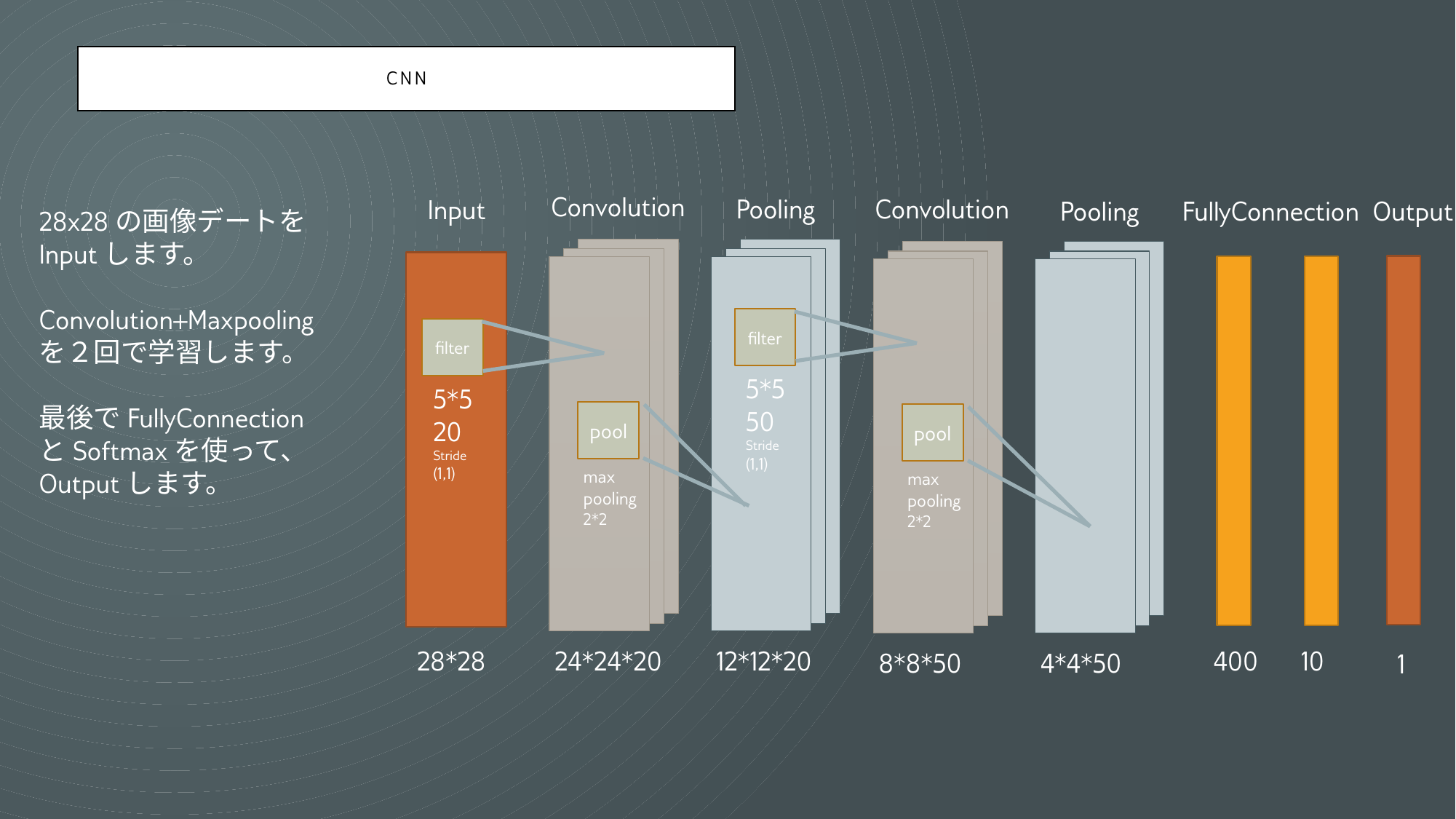

# CNN
Convolution
Pooling
Convolution
Input
Pooling
FullyConnection
Output
28x28の画像デートをInputします。

Convolution+Maxpoolingを２回で学習します。

最後でFullyConnectionとSoftmaxを使って、Outputします。

filter
filter
5*5
50
Stride
(1,1)

5*5
20
Stride
(1,1)

pool
pool
max
pooling
2*2

max
pooling
2*2

28*28
24*24*20
12*12*20
400
10
8*8*50
4*4*50
1
1